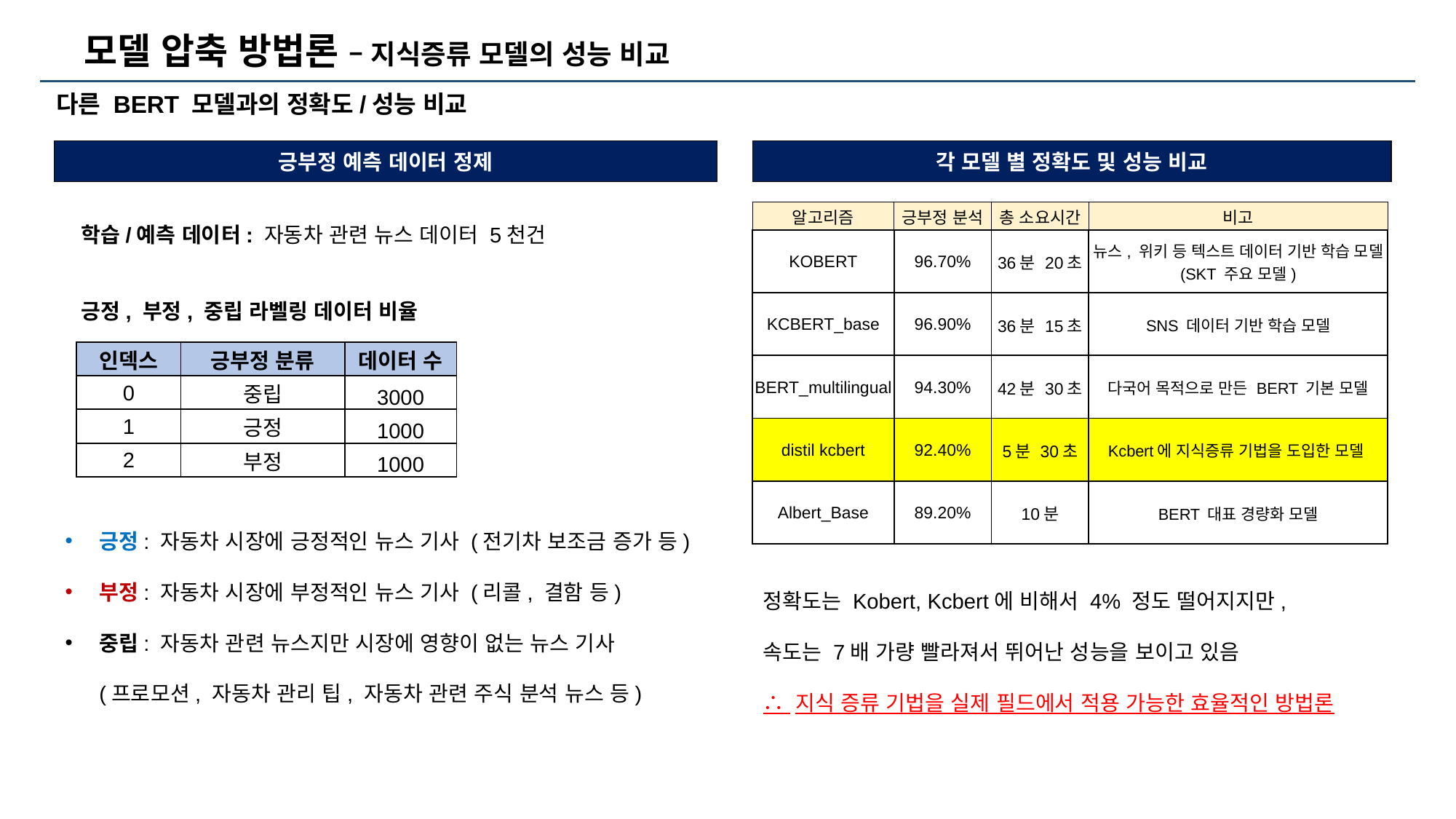

모델 압축 방법론 – 지식증류 모델의 성능 비교

다른 BERT 모델과의 정확도/성능 비교
각 모델 별 정확도 및 성능 비교
긍부정 예측 데이터 정제
| 알고리즘 | 긍부정 분석 | 총 소요시간 | 비고 |
| --- | --- | --- | --- |
| KOBERT | 96.70% | 36분 20초 | 뉴스, 위키 등 텍스트 데이터 기반 학습 모델 (SKT 주요 모델) |
| KCBERT\_base | 96.90% | 36분 15초 | SNS 데이터 기반 학습 모델 |
| BERT\_multilingual | 94.30% | 42분 30초 | 다국어 목적으로 만든 BERT 기본 모델 |
| distil kcbert | 92.40% | 5분 30초 | Kcbert에 지식증류 기법을 도입한 모델 |
| Albert\_Base | 89.20% | 10분 | BERT 대표 경량화 모델 |
학습/예측 데이터: 자동차 관련 뉴스 데이터 5천건

긍정, 부정, 중립 라벨링 데이터 비율

| 인덱스 | 긍부정 분류 | 데이터 수 |
| --- | --- | --- |
| 0 | 중립 | 3000 |
| 1 | 긍정 | 1000 |
| 2 | 부정 | 1000 |
긍정: 자동차 시장에 긍정적인 뉴스 기사 (전기차 보조금 증가 등)
부정: 자동차 시장에 부정적인 뉴스 기사 (리콜, 결함 등)
중립: 자동차 관련 뉴스지만 시장에 영향이 없는 뉴스 기사
(프로모션, 자동차 관리 팁, 자동차 관련 주식 분석 뉴스 등)
정확도는 Kobert, Kcbert에 비해서 4% 정도 떨어지지만,
속도는 7배 가량 빨라져서 뛰어난 성능을 보이고 있음
∴ 지식 증류 기법을 실제 필드에서 적용 가능한 효율적인 방법론